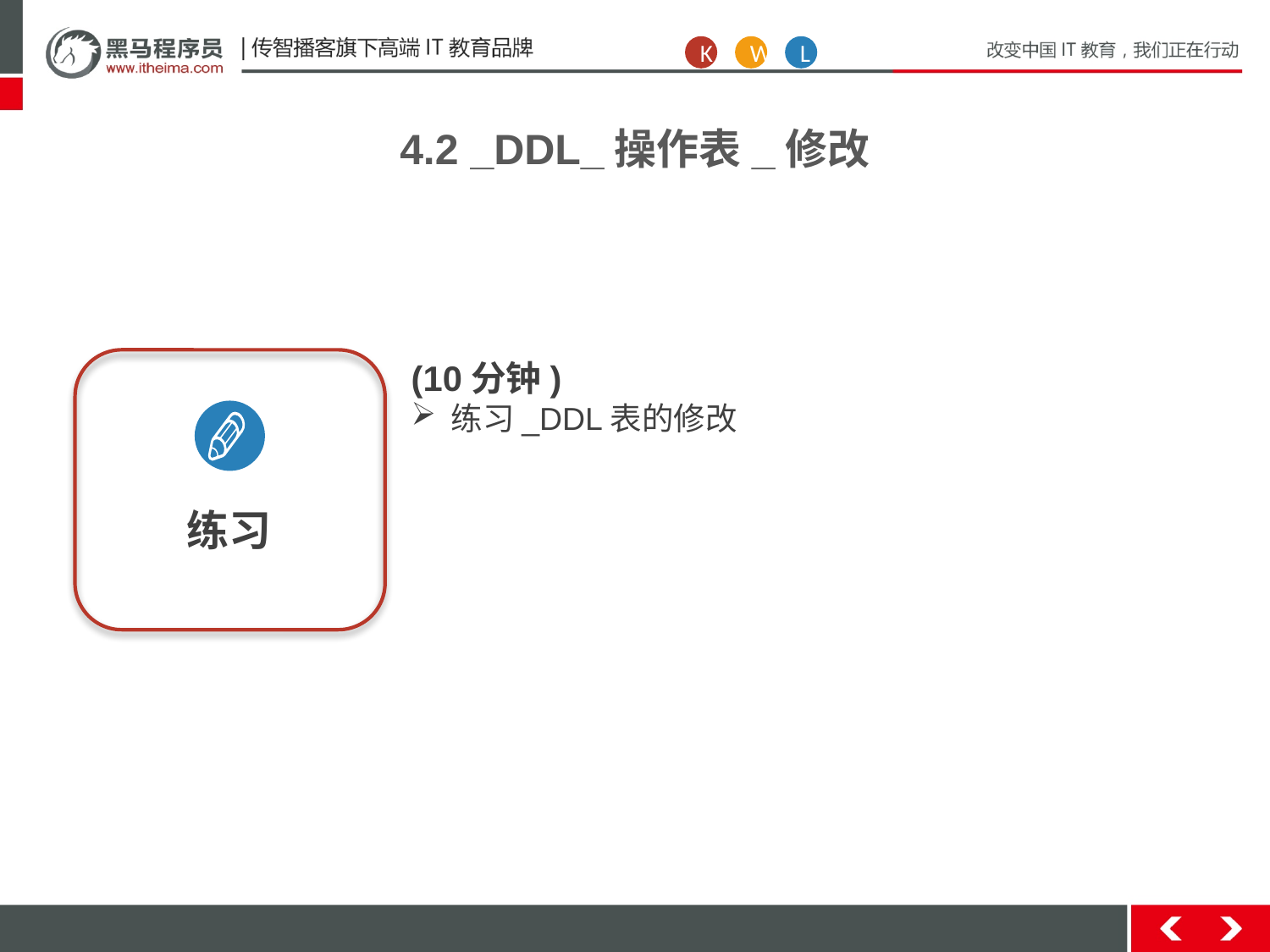

K
W
L
4.2 _DDL_操作表_修改

练习
(10分钟)
练习_DDL表的修改